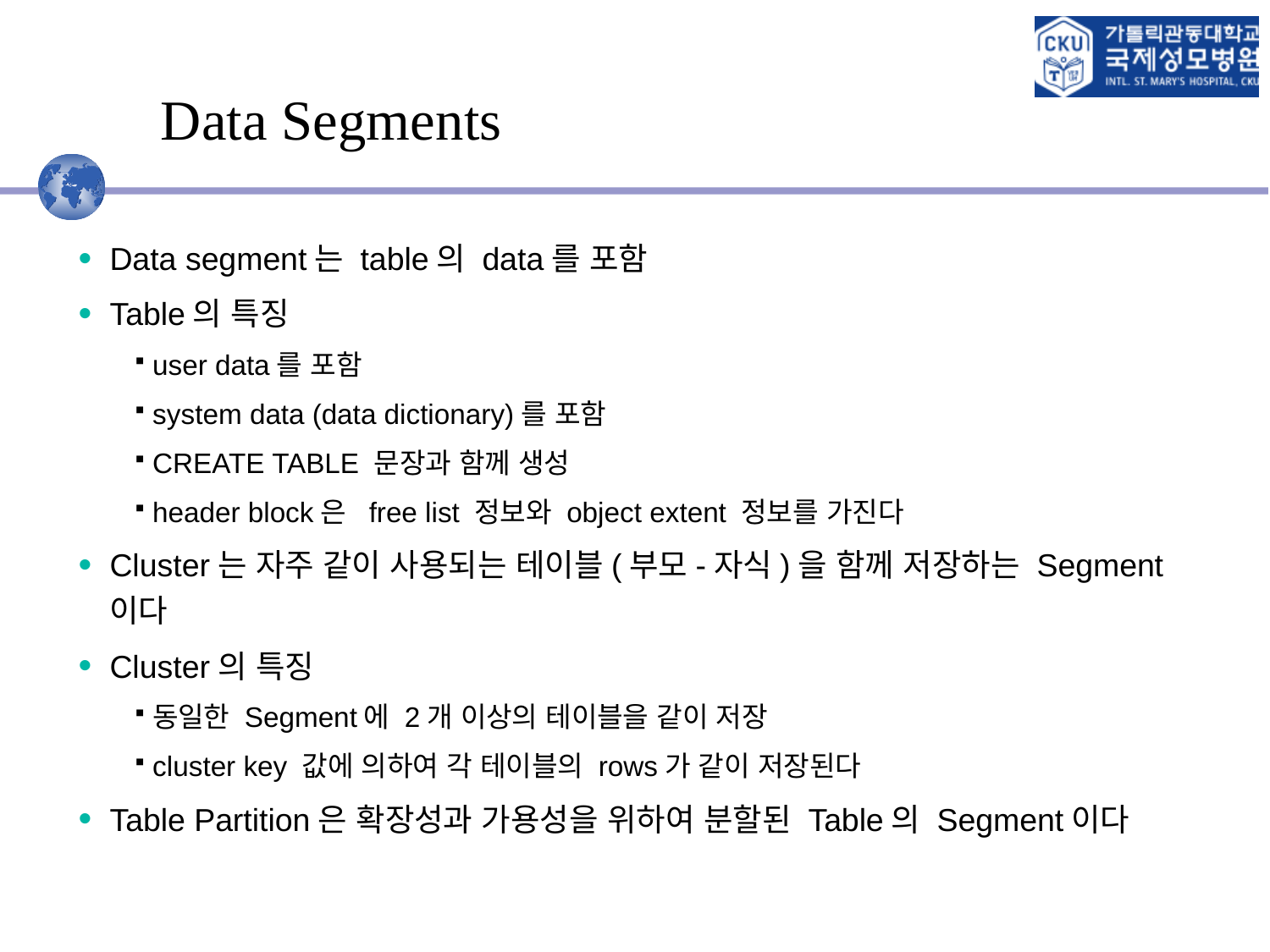

# Data Segments
Data segment는 table의 data를 포함
Table의 특징
user data를 포함
system data (data dictionary)를 포함
CREATE TABLE 문장과 함께 생성
header block은  free list 정보와 object extent 정보를 가진다
Cluster는 자주 같이 사용되는 테이블(부모-자식)을 함께 저장하는 Segment이다
Cluster의 특징
동일한 Segment에 2개 이상의 테이블을 같이 저장
cluster key 값에 의하여 각 테이블의 rows가 같이 저장된다
Table Partition은 확장성과 가용성을 위하여 분할된 Table의 Segment이다